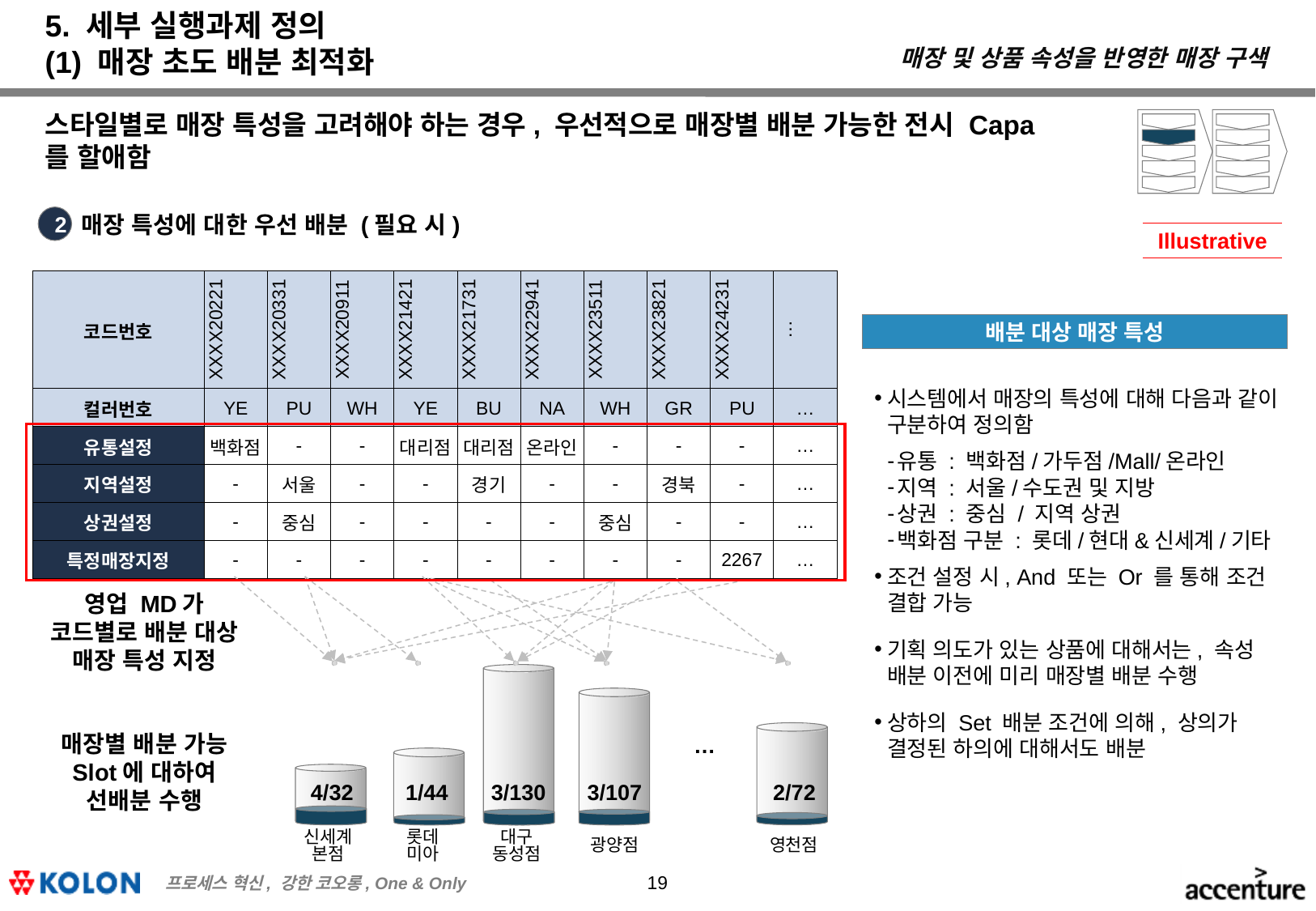

# 5. 세부 실행과제 정의 (1) 매장 초도 배분 최적화
매장 및 상품 속성을 반영한 매장 구색
스타일별로 매장 특성을 고려해야 하는 경우, 우선적으로 매장별 배분 가능한 전시 Capa를 할애함

매장 특성에 대한 우선 배분 (필요 시)
2
Illustrative
| 코드번호 | XXXX20221 | XXXX20331 | XXXX20911 | XXXX21421 | XXXX21731 | XXXX22941 | XXXX23511 | XXXX23821 | XXXX24231 | … |
| --- | --- | --- | --- | --- | --- | --- | --- | --- | --- | --- |
| 컬러번호 | YE | PU | WH | YE | BU | NA | WH | GR | PU | … |
| 유통설정 | 백화점 | - | - | 대리점 | 대리점 | 온라인 | - | - | - | … |
| 지역설정 | - | 서울 | - | - | 경기 | - | - | 경북 | - | … |
| 상권설정 | - | 중심 | - | - | - | - | 중심 | - | - | … |
| 특정매장지정 | - | - | - | - | - | - | - | - | 2267 | … |
배분 대상 매장 특성
시스템에서 매장의 특성에 대해 다음과 같이 구분하여 정의함
유통 : 백화점/가두점/Mall/온라인
지역 : 서울/수도권 및 지방
상권 : 중심 / 지역 상권
백화점 구분 : 롯데/현대&신세계/기타
조건 설정 시, And 또는 Or 를 통해 조건 결합 가능
기획 의도가 있는 상품에 대해서는, 속성 배분 이전에 미리 매장별 배분 수행
상하의 Set 배분 조건에 의해, 상의가 결정된 하의에 대해서도 배분

영업 MD가
코드별로 배분 대상
매장 특성 지정

…

매장별 배분 가능
Slot에 대하여
선배분 수행

4/32
1/44
3/130
3/107
2/72

신세계
본점
롯데
미아
대구
동성점
광양점
영천점